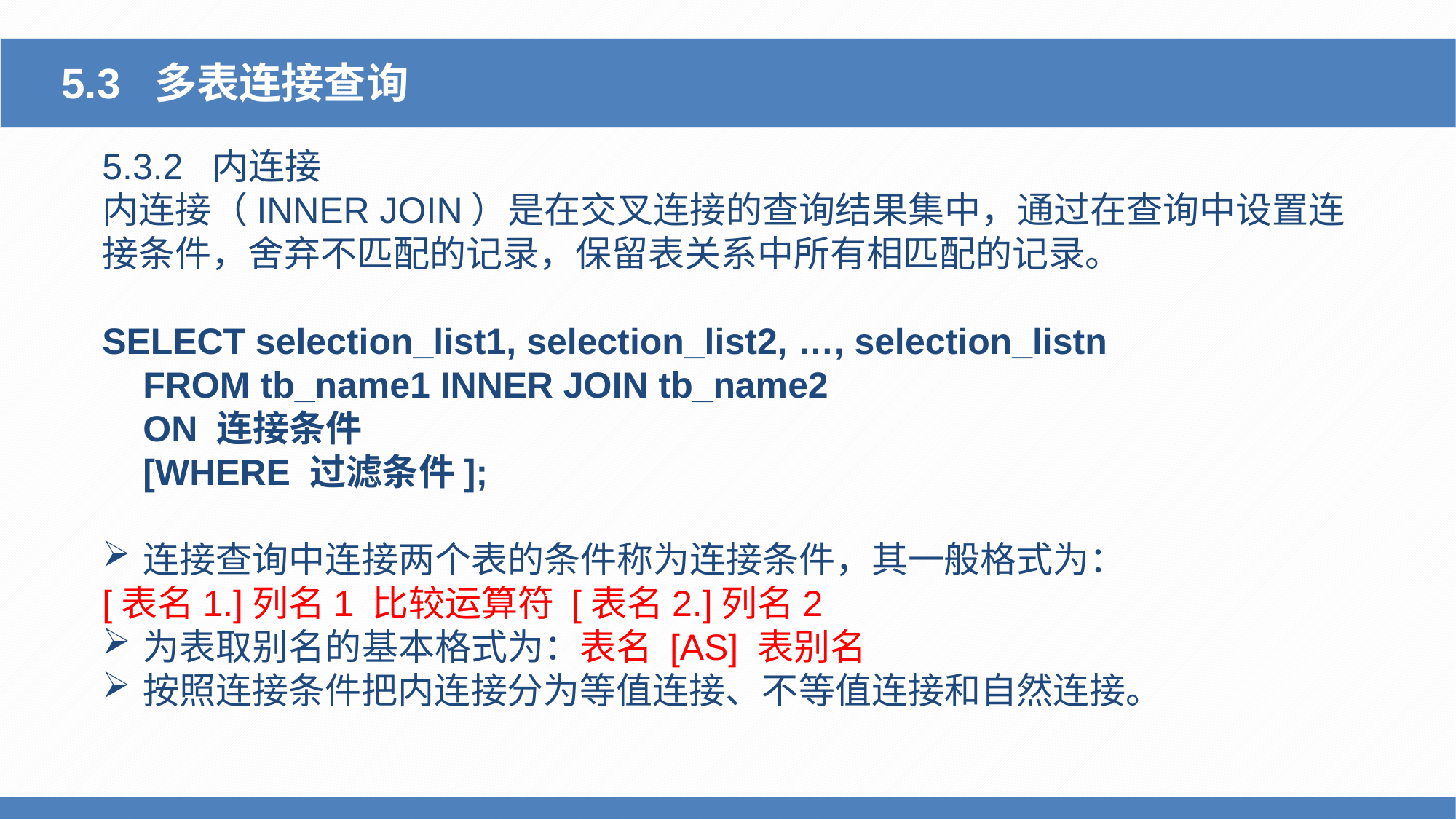

5.3  多表连接查询
5.3.2  内连接
内连接（INNER JOIN）是在交叉连接的查询结果集中，通过在查询中设置连接条件，舍弃不匹配的记录，保留表关系中所有相匹配的记录。

SELECT selection_list1, selection_list2, …, selection_listn
    FROM tb_name1 INNER JOIN tb_name2
    ON 连接条件
    [WHERE 过滤条件];

连接查询中连接两个表的条件称为连接条件，其一般格式为：
[表名1.]列名1 比较运算符 [表名2.]列名2
为表取别名的基本格式为：表名 [AS] 表别名
按照连接条件把内连接分为等值连接、不等值连接和自然连接。